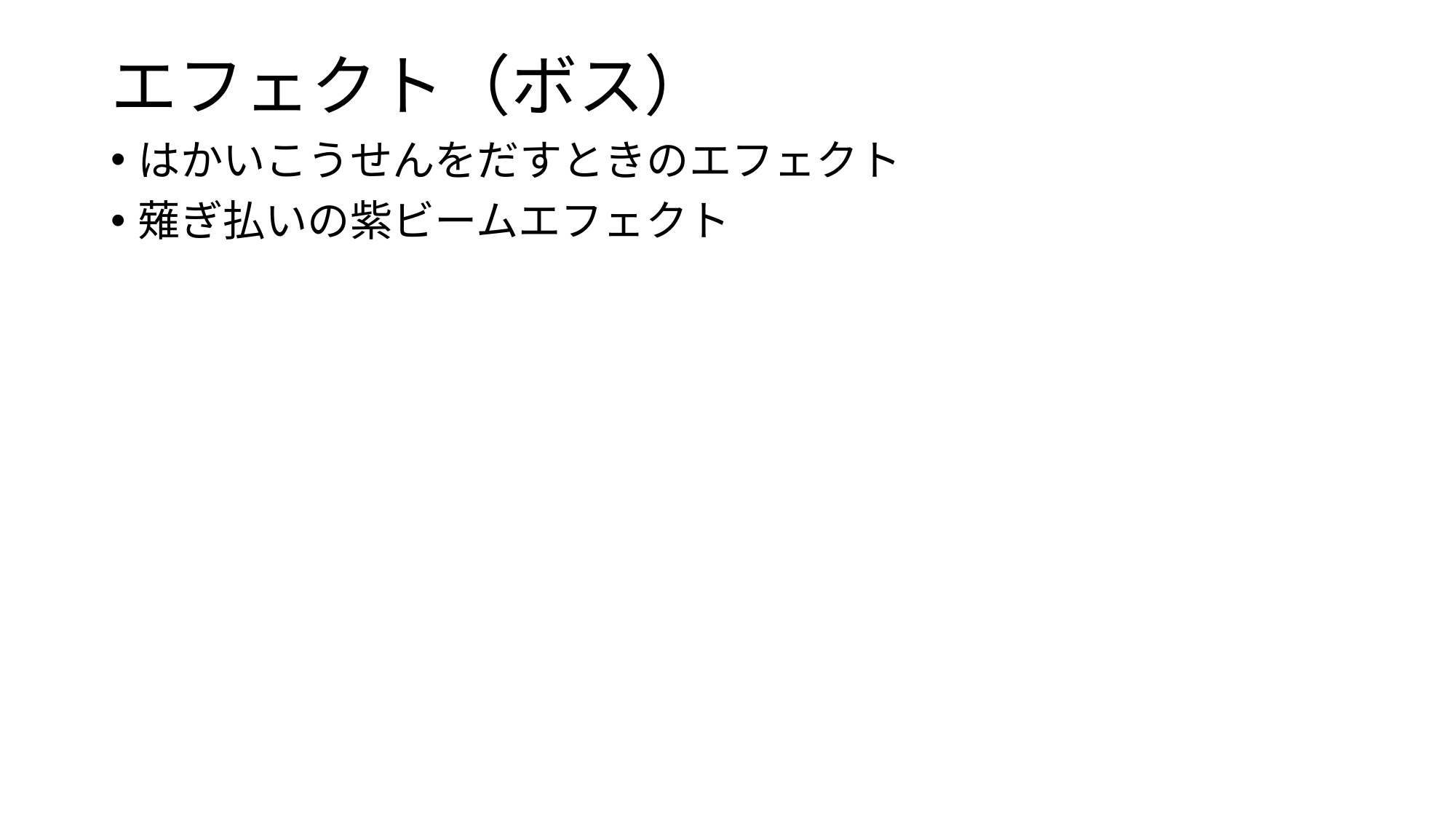

# エフェクト（ボス）
はかいこうせんをだすときのエフェクト
薙ぎ払いの紫ビームエフェクト